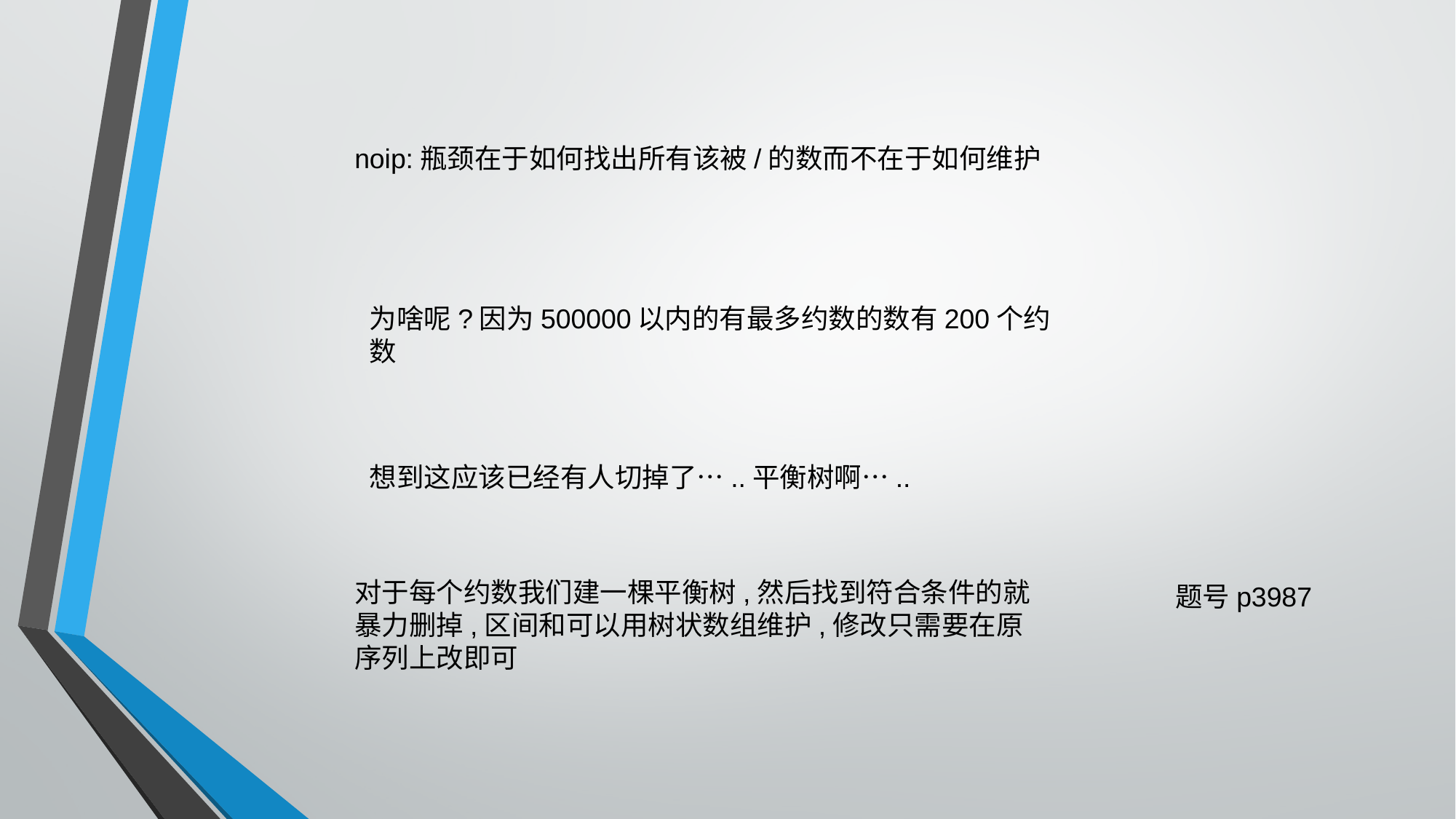

noip:瓶颈在于如何找出所有该被/的数而不在于如何维护

为啥呢?因为500000以内的有最多约数的数有200个约数

想到这应该已经有人切掉了…..平衡树啊…..
对于每个约数我们建一棵平衡树,然后找到符合条件的就暴力删掉,区间和可以用树状数组维护,修改只需要在原序列上改即可
题号p3987